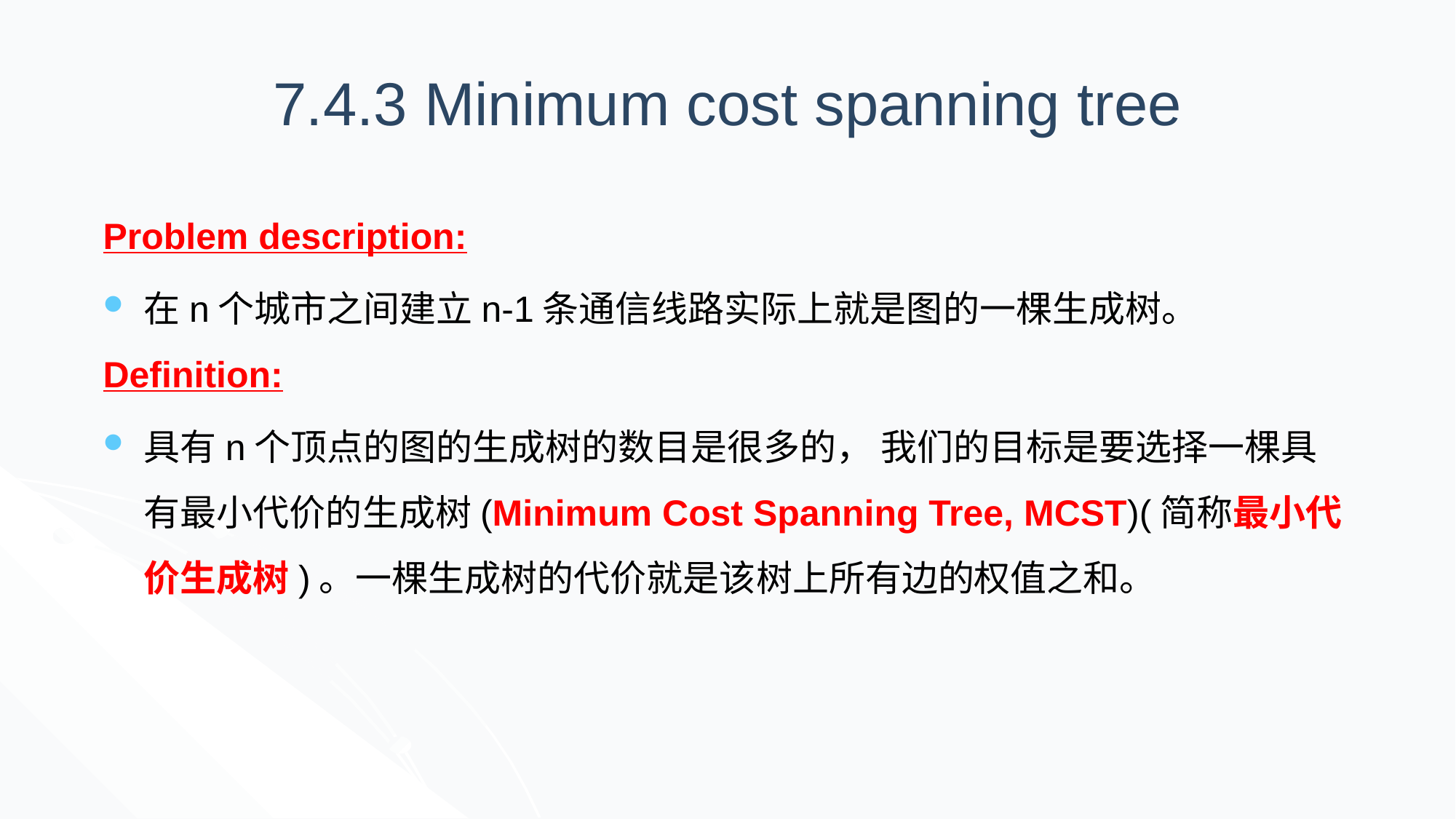

# 7.4.3 Minimum cost spanning tree
Problem description:
在n个城市之间建立n-1条通信线路实际上就是图的一棵生成树。
Definition:
具有n个顶点的图的生成树的数目是很多的， 我们的目标是要选择一棵具有最小代价的生成树(Minimum Cost Spanning Tree, MCST)(简称最小代价生成树)。一棵生成树的代价就是该树上所有边的权值之和。